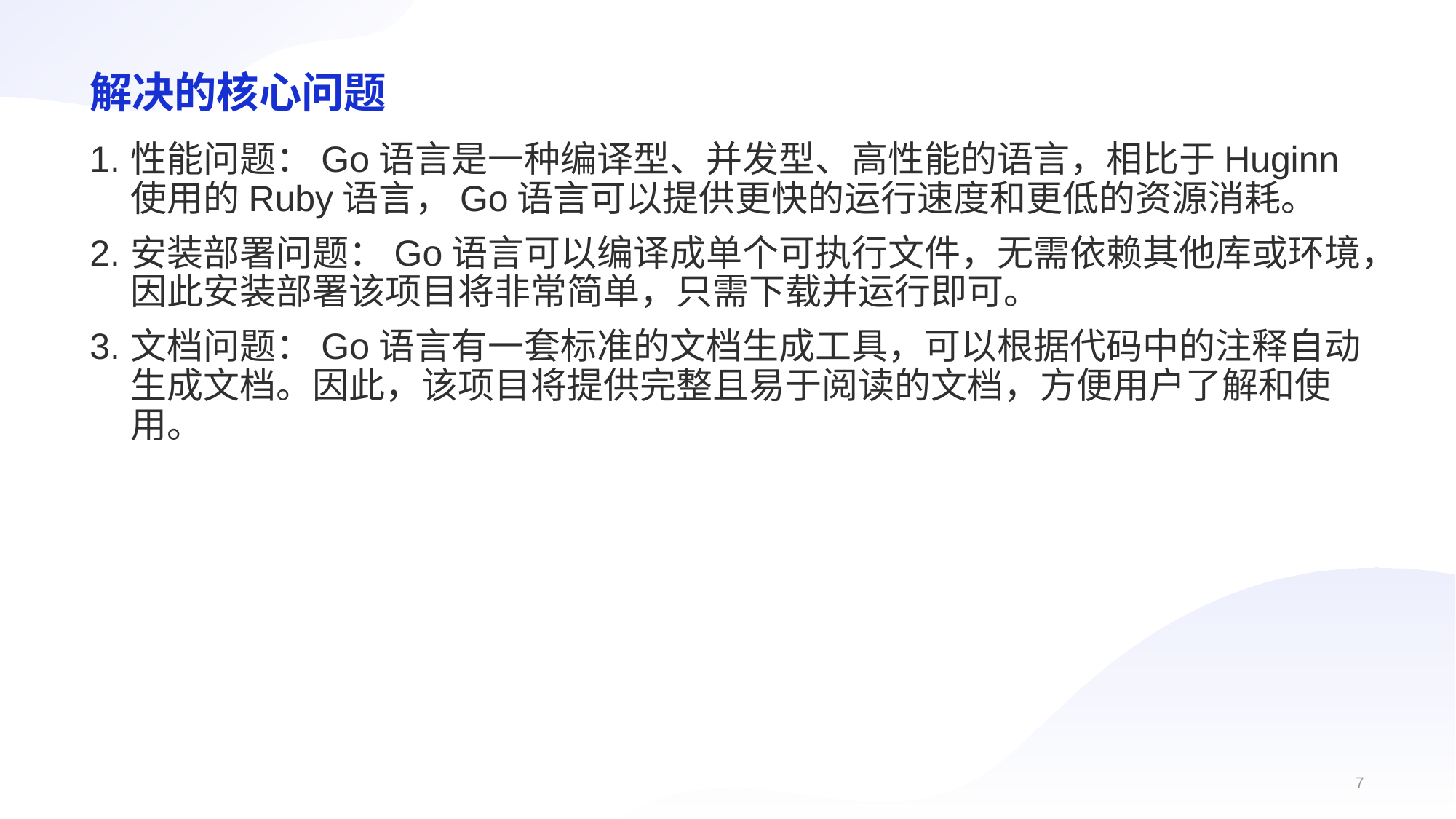

# 解决的核心问题
性能问题：Go语言是一种编译型、并发型、高性能的语言，相比于Huginn使用的Ruby语言，Go语言可以提供更快的运行速度和更低的资源消耗。
安装部署问题：Go语言可以编译成单个可执行文件，无需依赖其他库或环境，因此安装部署该项目将非常简单，只需下载并运行即可。
文档问题：Go语言有一套标准的文档生成工具，可以根据代码中的注释自动生成文档。因此，该项目将提供完整且易于阅读的文档，方便用户了解和使用。

7